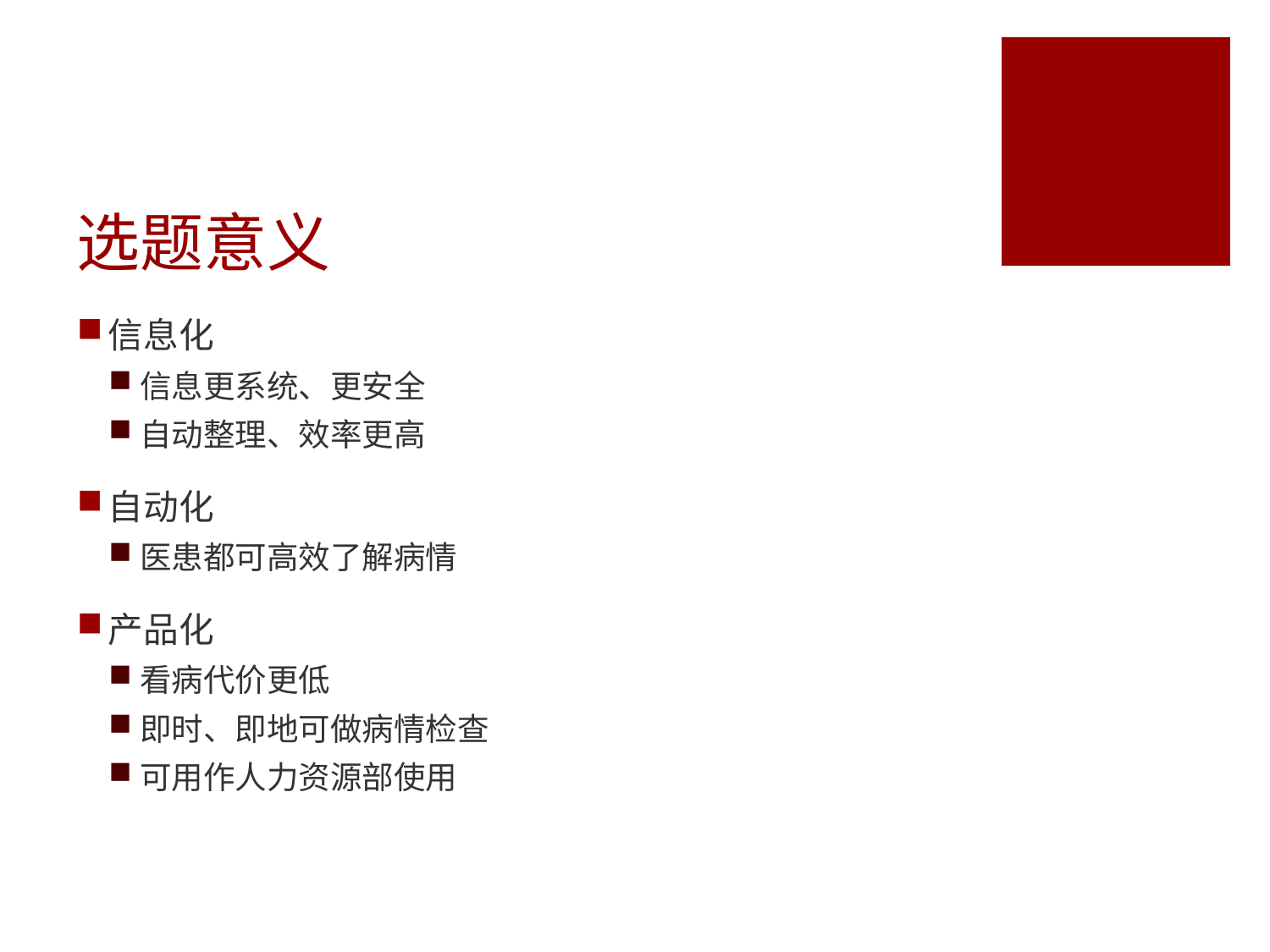

# 选题意义
信息化
信息更系统、更安全
自动整理、效率更高
自动化
医患都可高效了解病情
产品化
看病代价更低
即时、即地可做病情检查
可用作人力资源部使用